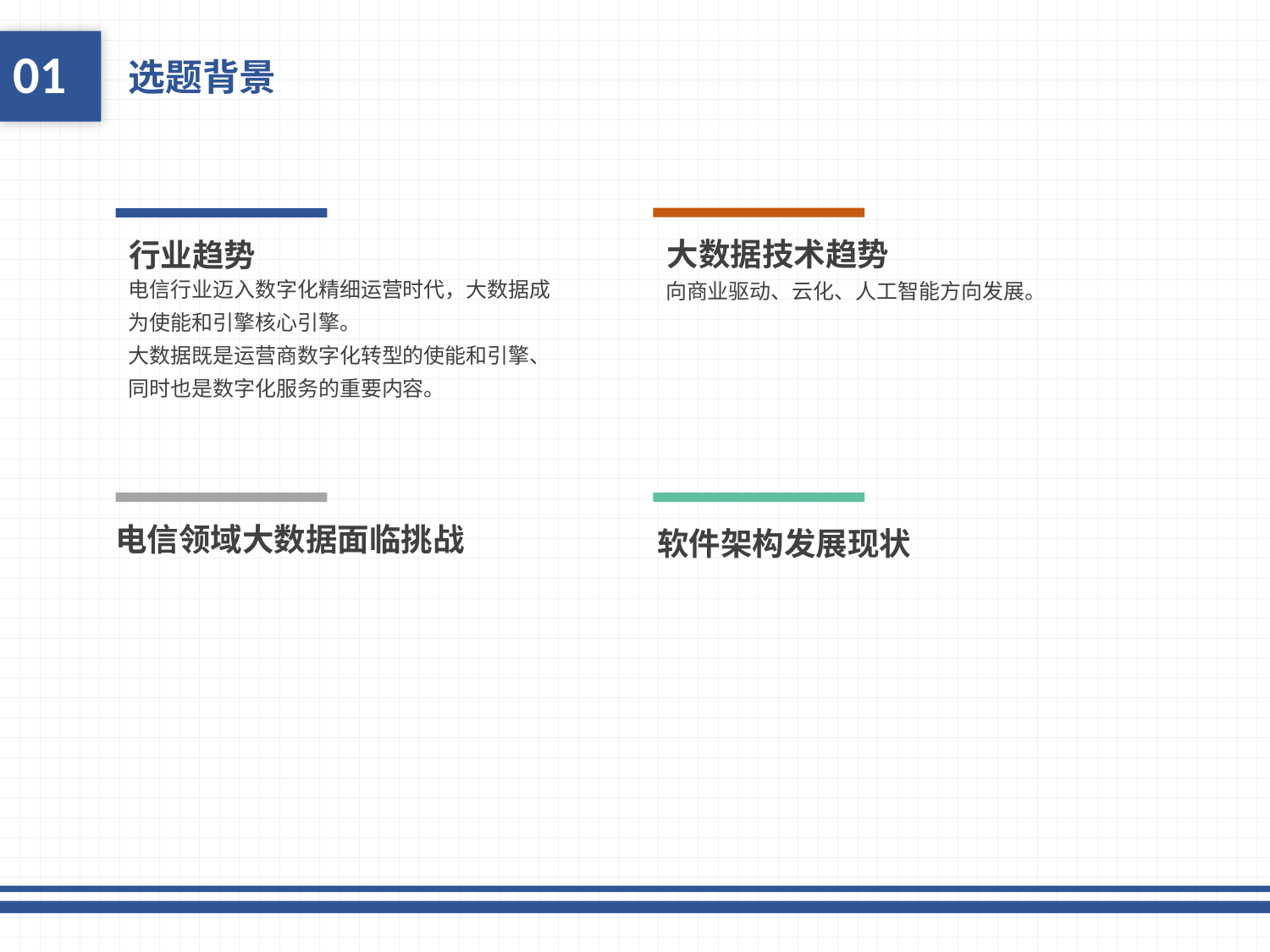

01
选题背景

大数据技术趋势
行业趋势
电信行业迈入数字化精细运营时代，大数据成为使能和引擎核心引擎。
大数据既是运营商数字化转型的使能和引擎、同时也是数字化服务的重要内容。
向商业驱动、云化、人工智能方向发展。

电信领域大数据面临挑战
软件架构发展现状